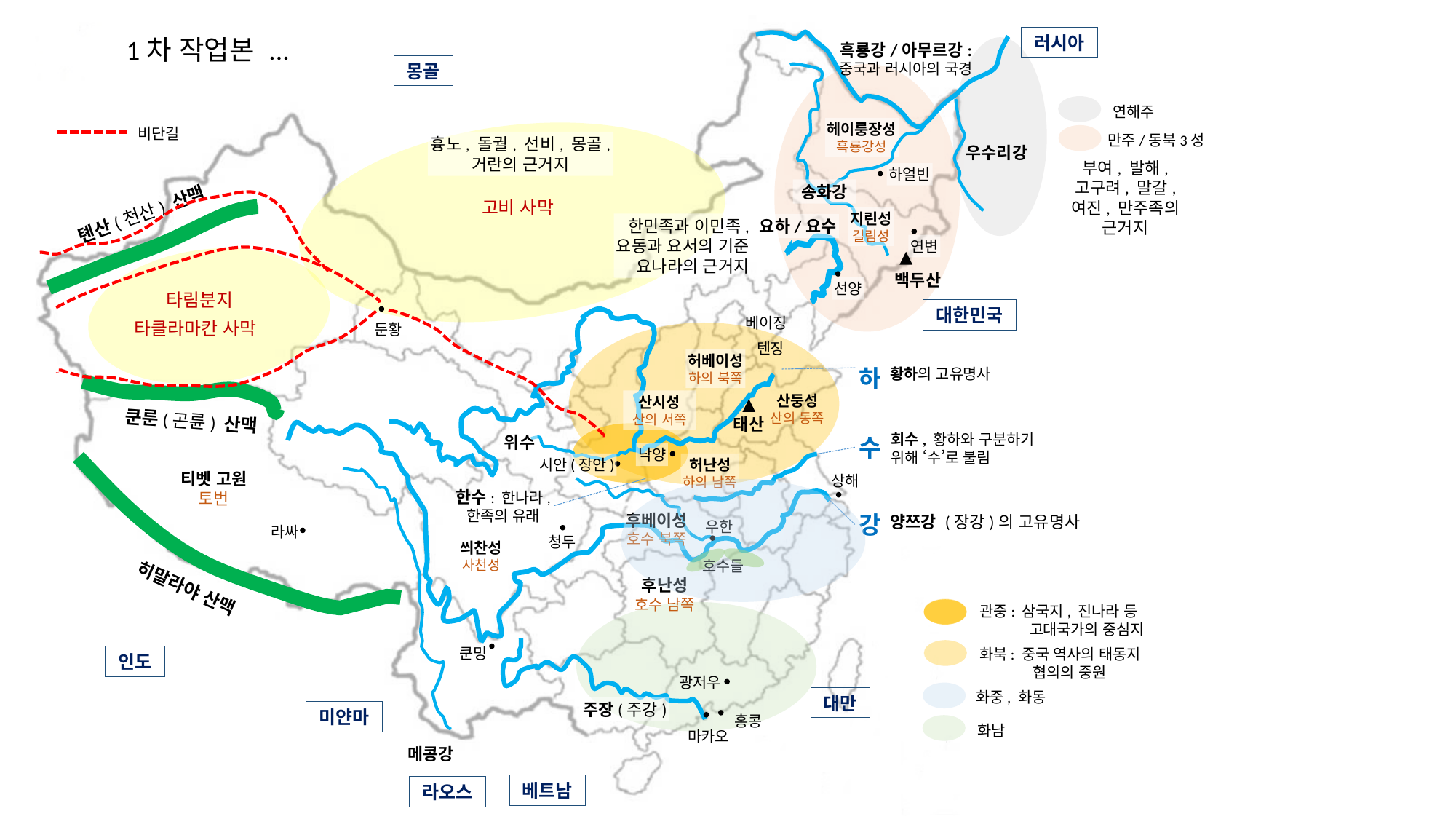

1차 작업본 ...
러시아

흑룡강/아무르강: 중국과 러시아의 국경

몽골

연해주
헤이룽장성
흑룡강성
비단길

만주/동북3성
흉노, 돌궐, 선비, 몽골, 거란의 근거지
우수리강
부여, 발해, 고구려, 말갈, 여진, 만주족의 근거지
하얼빈

송화강

고비 사막

톈산(천산) 산맥

지린성
길림성
한민족과 이민족,
요동과 요서의 기준
요나라의 근거지
요하/요수

연변

백두산

선양
타림분지
대한민국

베이징

타클라마칸 사막
둔황

텐징
허베이성
하의 북쪽
황하의 고유명사
하

산둥성
산의 동쪽
산시성
산의 서쪽

쿤룬(곤륜) 산맥
태산

회수, 황하와 구분하기 위해 ‘수’로 불림
위수
수

낙양

시안(장안)
허난성
하의 남쪽

티벳 고원
토번

상해

한수: 한나라, 한족의 유래

후베이성
호수 북쪽
양쯔강 (장강)의 고유명사
강
라싸
우한

청두

씌찬성
사천성

호수들
후난성
호수 남쪽
히말라야 산맥

관중: 삼국지, 진나라 등
           고대국가의 중심지

쿤밍

화북: 중국 역사의 태동지
            협의의 중원

인도
광저우

화중, 화동
대만
주장(주강)
미얀마
홍콩

화남
마카오
메콩강
베트남
라오스